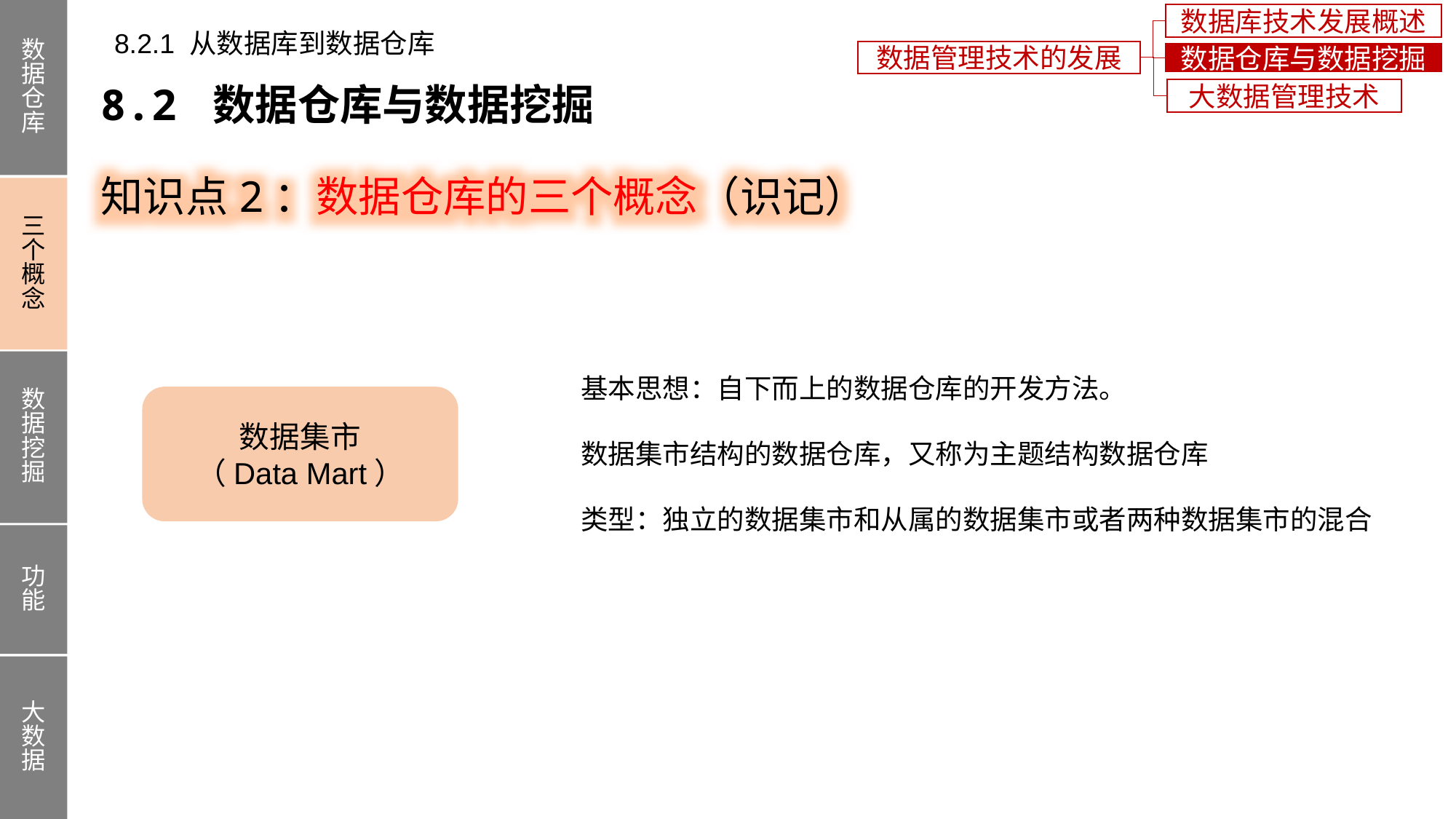

数据仓库
三个概念
数据挖掘
功能
大数据
数据库技术发展概述
8.2.1 从数据库到数据仓库
数据管理技术的发展
数据仓库与数据挖掘
8.2 数据仓库与数据挖掘
大数据管理技术
知识点2：数据仓库的三个概念（识记）
基本思想：自下而上的数据仓库的开发方法。

数据集市结构的数据仓库，又称为主题结构数据仓库

类型：独立的数据集市和从属的数据集市或者两种数据集市的混合
数据集市
（Data Mart）